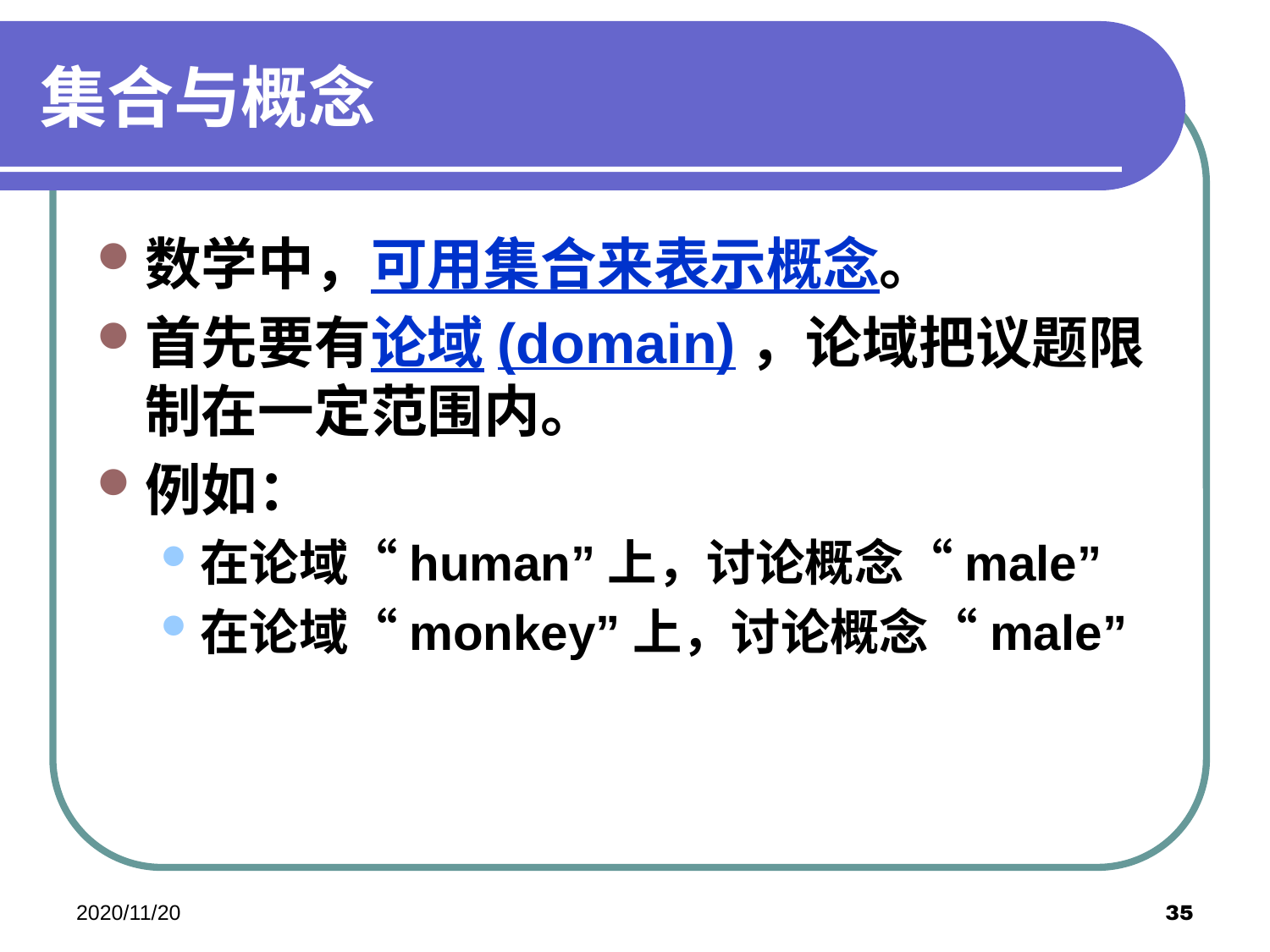

# 集合与概念
数学中，可用集合来表示概念。
首先要有论域(domain)，论域把议题限制在一定范围内。
例如：
在论域“human”上，讨论概念“male”
在论域“monkey”上，讨论概念“male”
2020/11/20
35